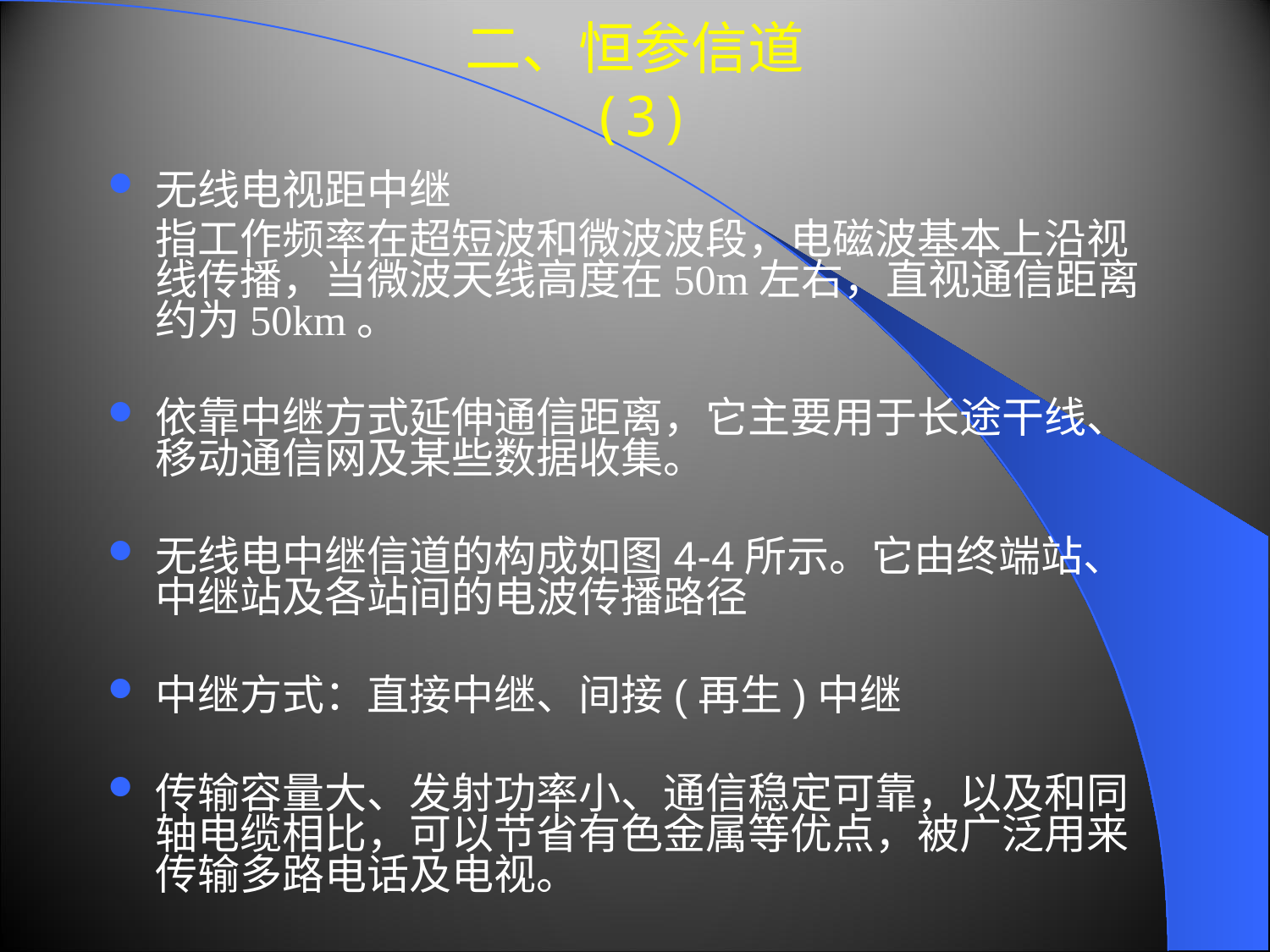

# 二、恒参信道(3)
无线电视距中继
	指工作频率在超短波和微波波段，电磁波基本上沿视线传播，当微波天线高度在50m左右，直视通信距离约为50km。

依靠中继方式延伸通信距离，它主要用于长途干线、移动通信网及某些数据收集。

无线电中继信道的构成如图4-4所示。它由终端站、中继站及各站间的电波传播路径

中继方式：直接中继、间接(再生)中继

传输容量大、发射功率小、通信稳定可靠，以及和同轴电缆相比，可以节省有色金属等优点，被广泛用来传输多路电话及电视。